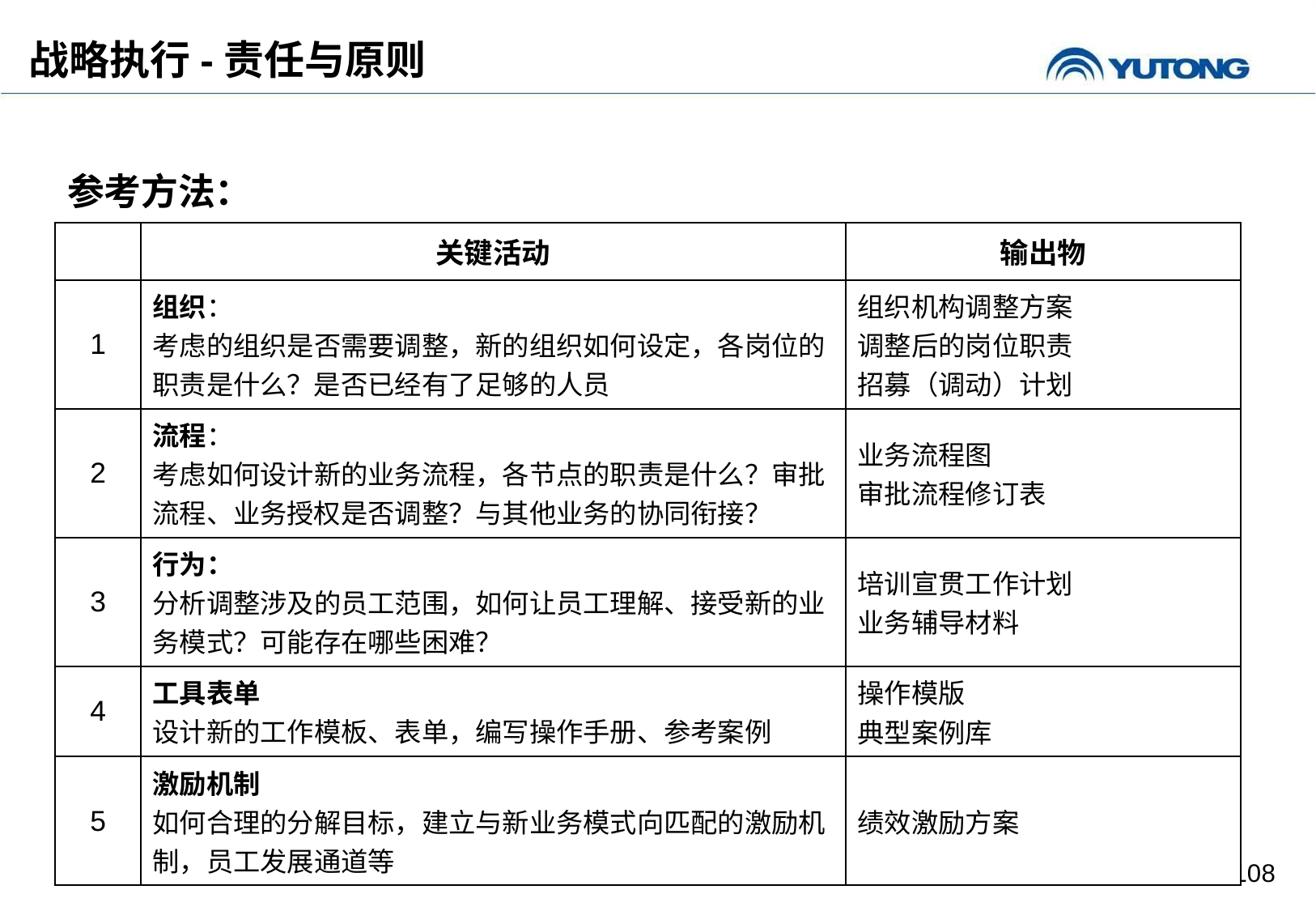

战略执行-责任与原则
参考方法：
|  | 关键活动 | 输出物 |
| --- | --- | --- |
| 1 | 组织： 考虑的组织是否需要调整，新的组织如何设定，各岗位的职责是什么？是否已经有了足够的人员 | 组织机构调整方案 调整后的岗位职责 招募（调动）计划 |
| 2 | 流程： 考虑如何设计新的业务流程，各节点的职责是什么？审批流程、业务授权是否调整？与其他业务的协同衔接？ | 业务流程图 审批流程修订表 |
| 3 | 行为： 分析调整涉及的员工范围，如何让员工理解、接受新的业务模式？可能存在哪些困难？ | 培训宣贯工作计划 业务辅导材料 |
| 4 | 工具表单 设计新的工作模板、表单，编写操作手册、参考案例 | 操作模版 典型案例库 |
| 5 | 激励机制 如何合理的分解目标，建立与新业务模式向匹配的激励机制，员工发展通道等 | 绩效激励方案 |
108